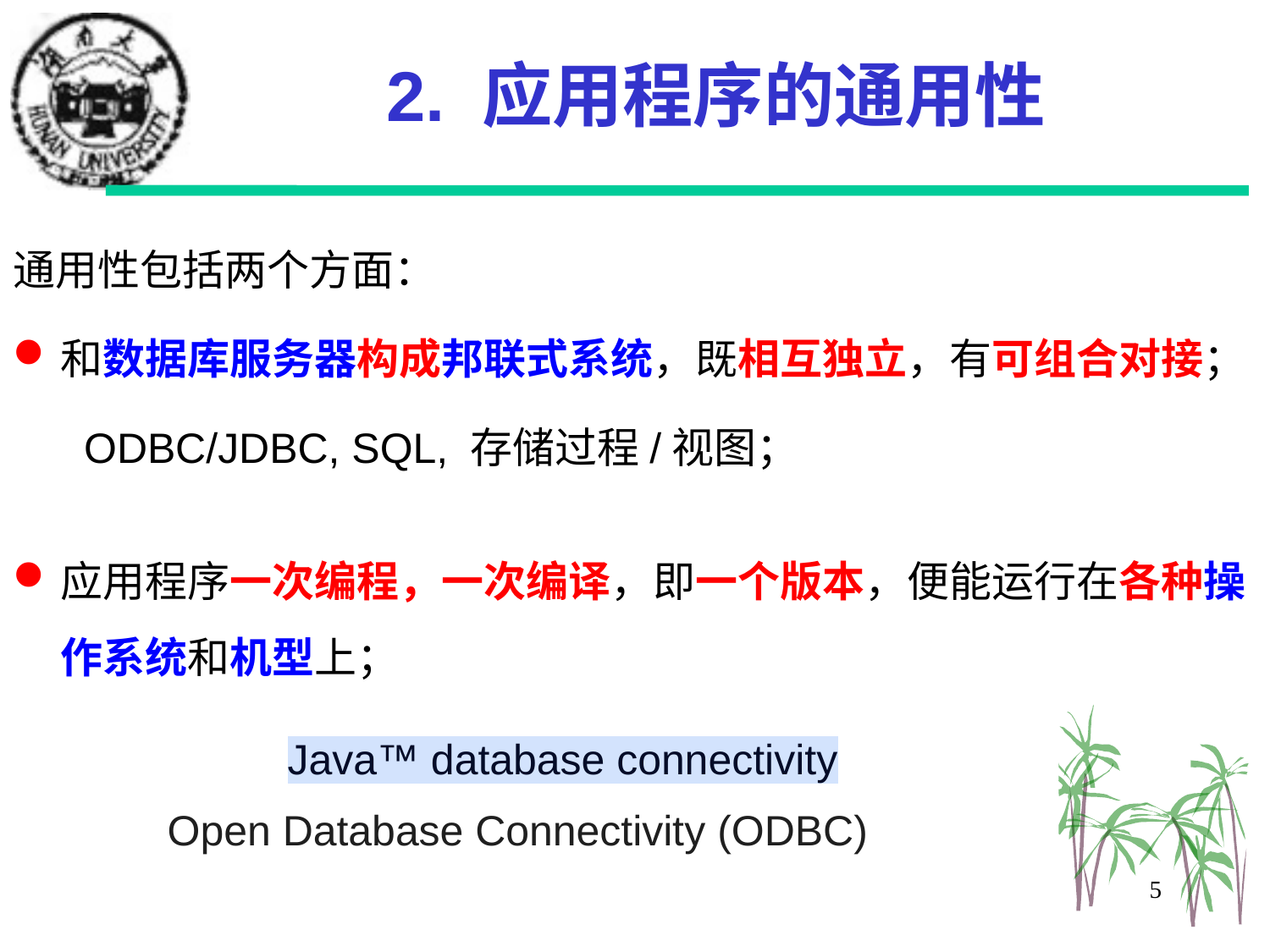

# 2. 应用程序的通用性
通用性包括两个方面：
和数据库服务器构成邦联式系统，既相互独立，有可组合对接；
      ODBC/JDBC, SQL, 存储过程/视图；

应用程序一次编程，一次编译，即一个版本，便能运行在各种操作系统和机型上；
Java™ database connectivity
Open Database Connectivity (ODBC)
5